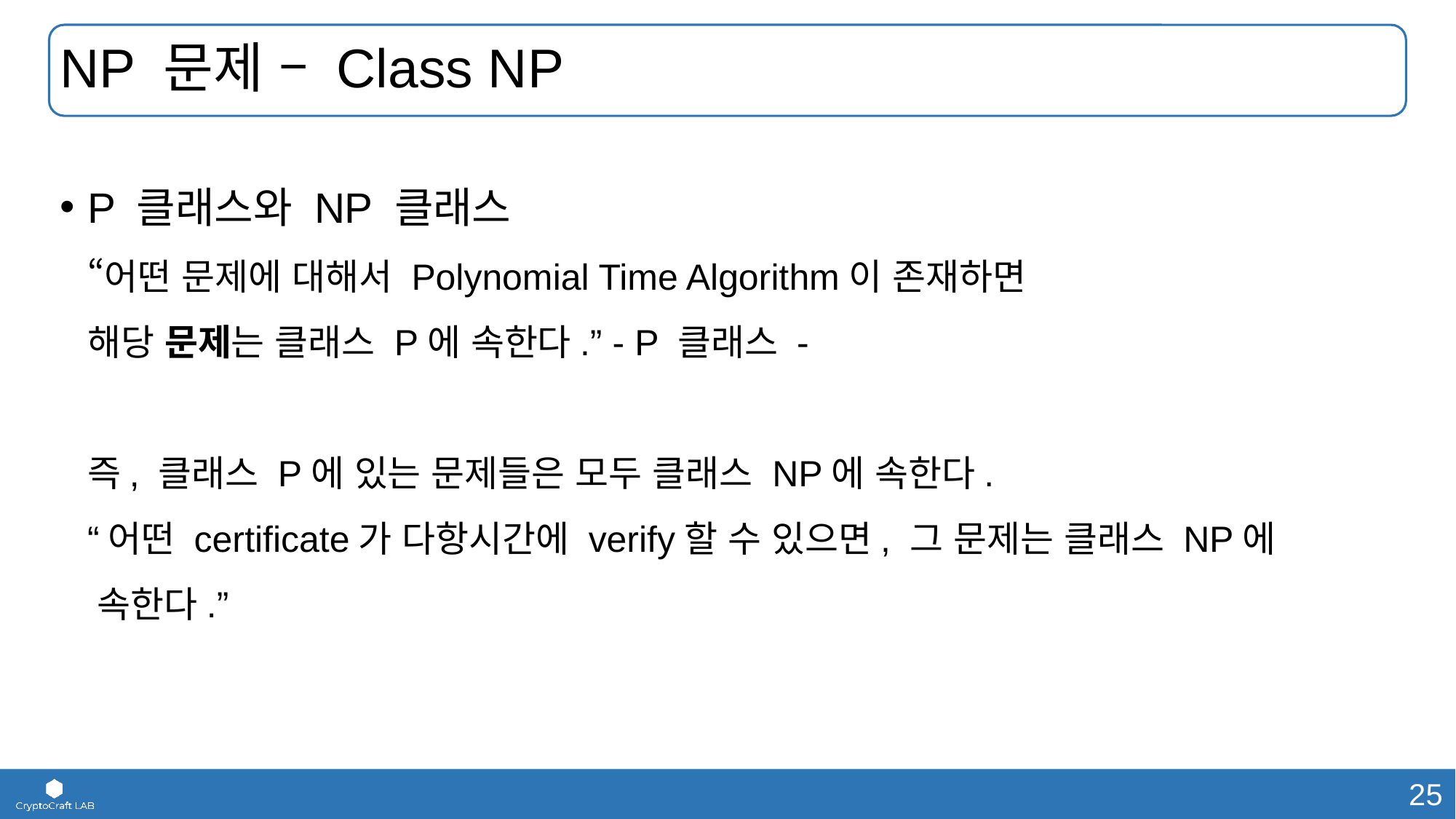

# NP 문제 – Class NP
P 클래스와 NP 클래스
“어떤 문제에 대해서 Polynomial Time Algorithm이 존재하면
해당 문제는 클래스 P에 속한다.” - P 클래스 -
즉, 클래스 P에 있는 문제들은 모두 클래스 NP에 속한다.
“어떤 certificate가 다항시간에 verify할 수 있으면, 그 문제는 클래스 NP에
 속한다.”